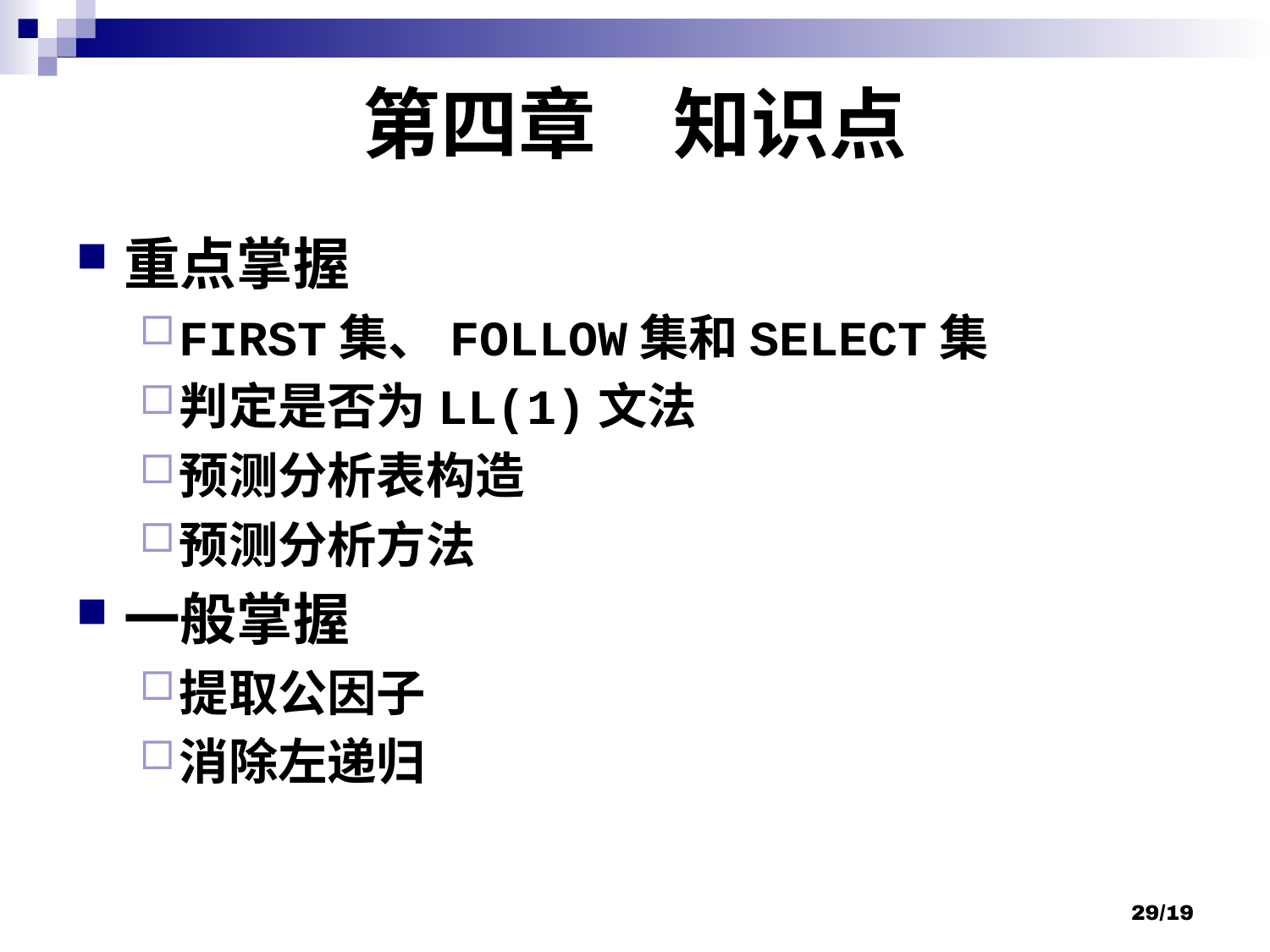

# 第四章　知识点
重点掌握
FIRST集、FOLLOW集和SELECT集
判定是否为LL(1)文法
预测分析表构造
预测分析方法
一般掌握
提取公因子
消除左递归
29/19